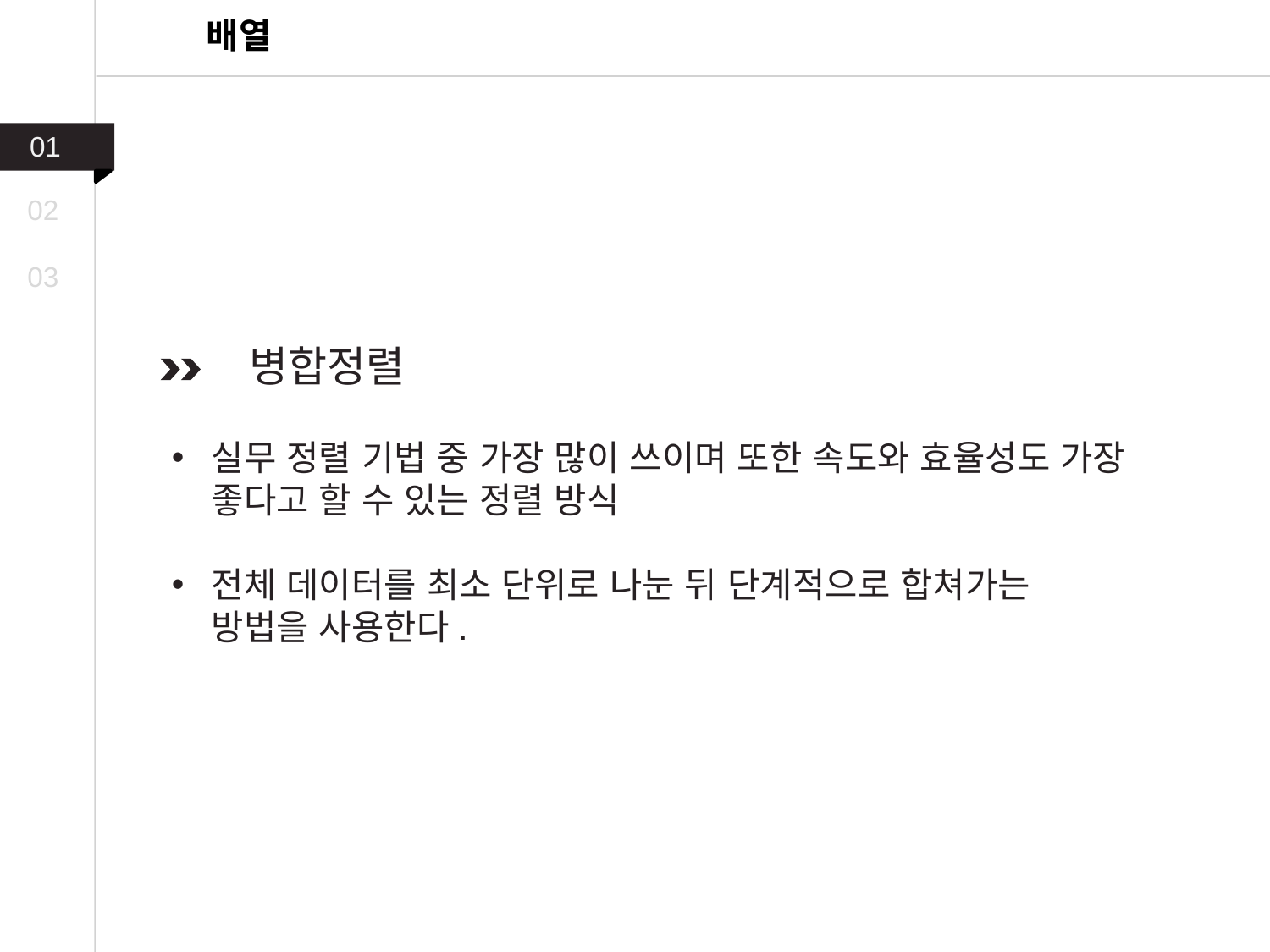

배열
01

02
03
 병합정렬

실무 정렬 기법 중 가장 많이 쓰이며 또한 속도와 효율성도 가장 좋다고 할 수 있는 정렬 방식

전체 데이터를 최소 단위로 나눈 뒤 단계적으로 합쳐가는 방법을 사용한다.